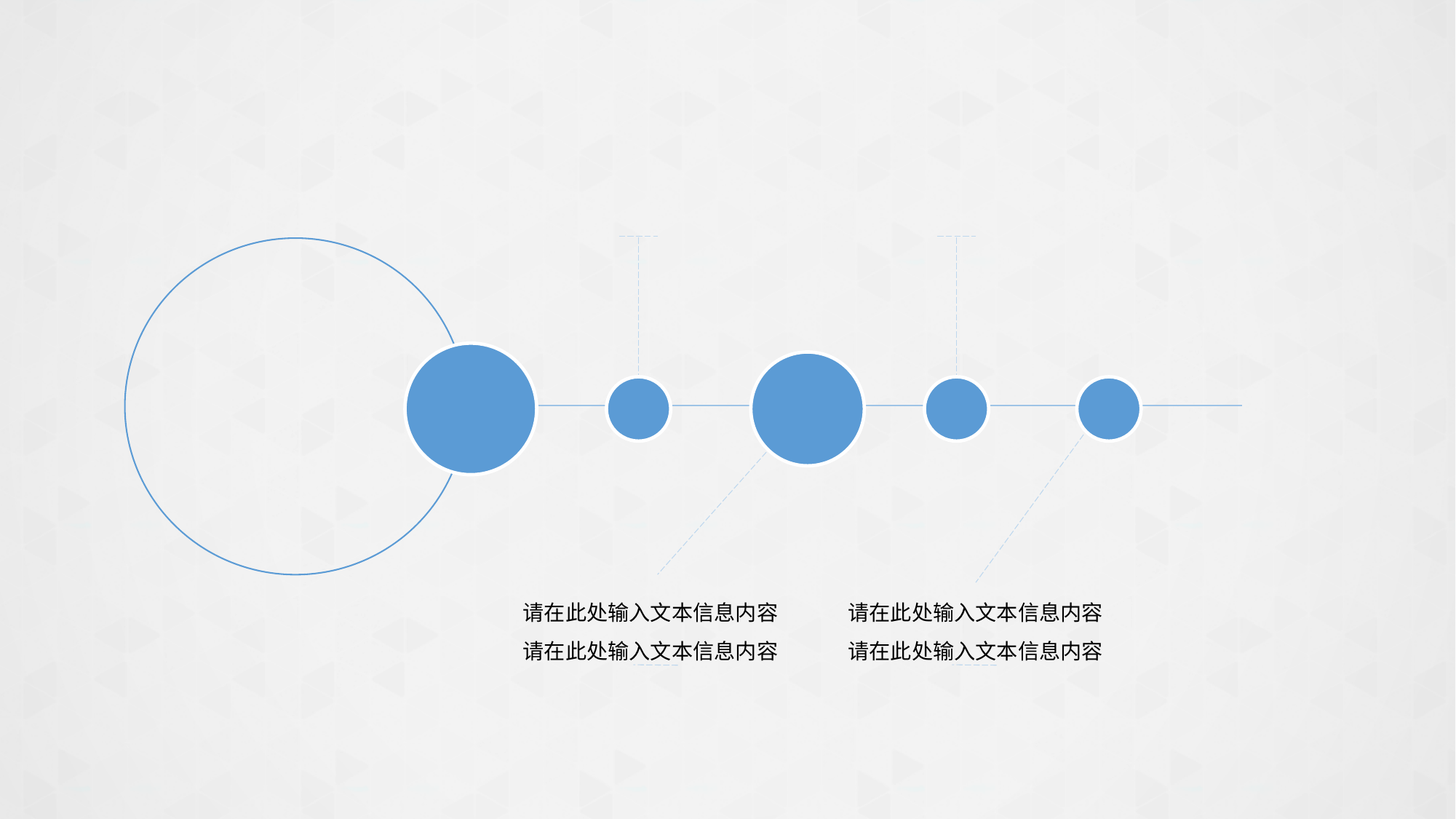

请在此处输入文本信息内容
请在此处输入文本信息内容
请在此处输入文本信息内容
请在此处输入文本信息内容